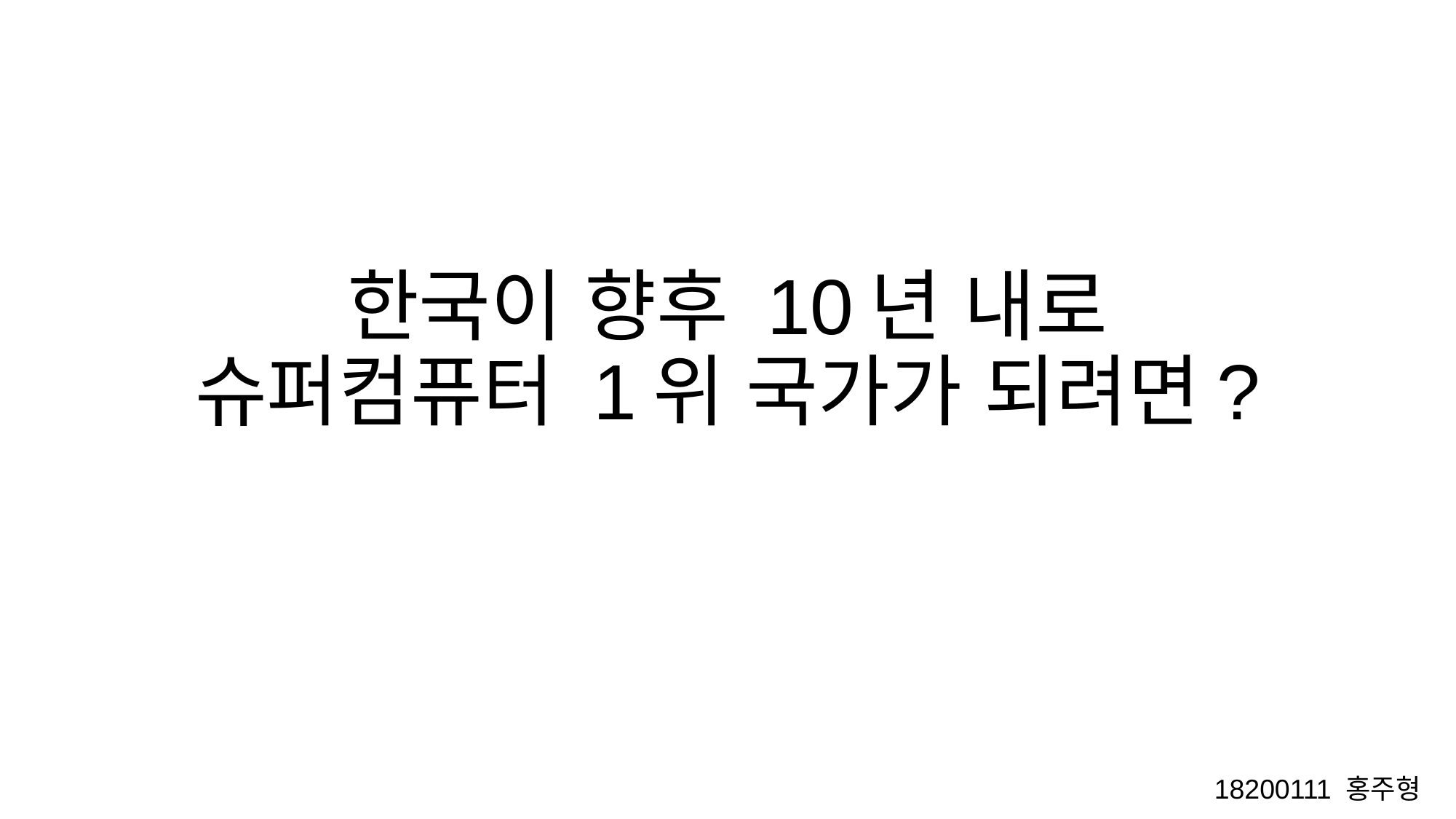

# 한국이 향후 10년 내로 슈퍼컴퓨터 1위 국가가 되려면?
18200111 홍주형